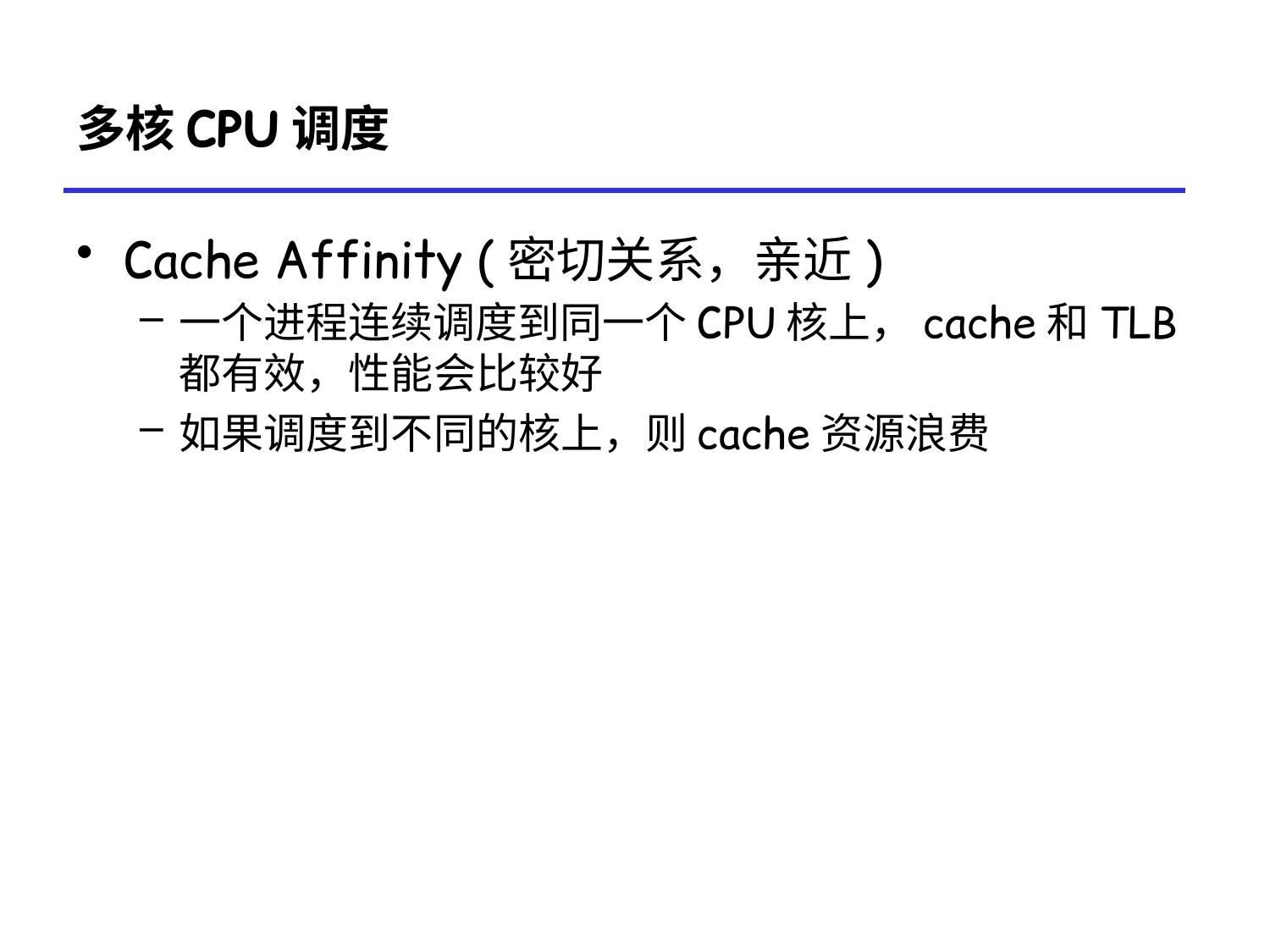

# 多核CPU调度
Cache Affinity (密切关系，亲近)
一个进程连续调度到同一个CPU核上，cache和TLB都有效，性能会比较好
如果调度到不同的核上，则cache资源浪费

51